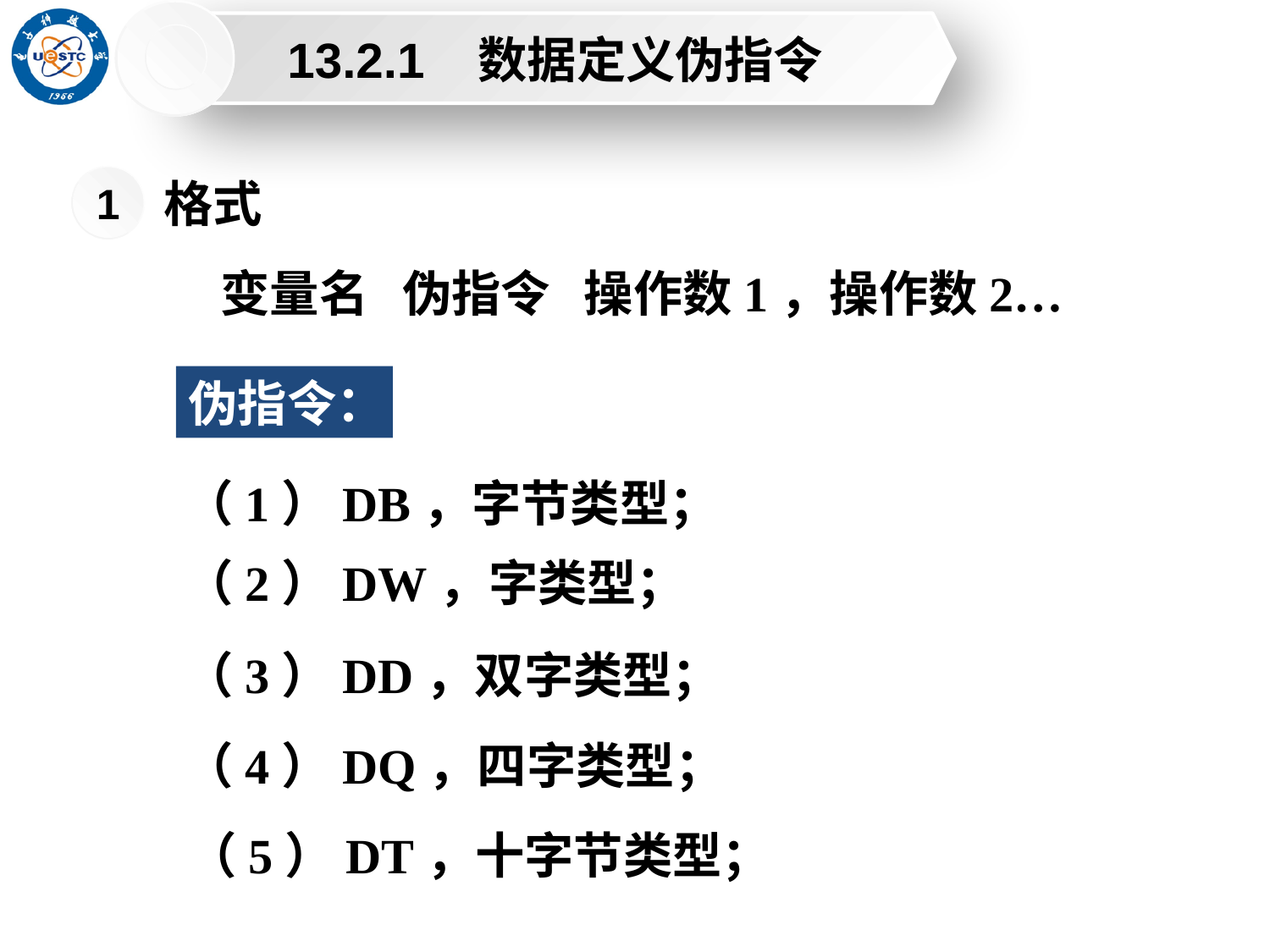

13.2.1   数据定义伪指令

1
格式
变量名   伪指令   操作数1，操作数2…
伪指令：
（1）DB，字节类型；
（2）DW，字类型；
（3）DD，双字类型；
（4）DQ，四字类型；
（5）DT，十字节类型；